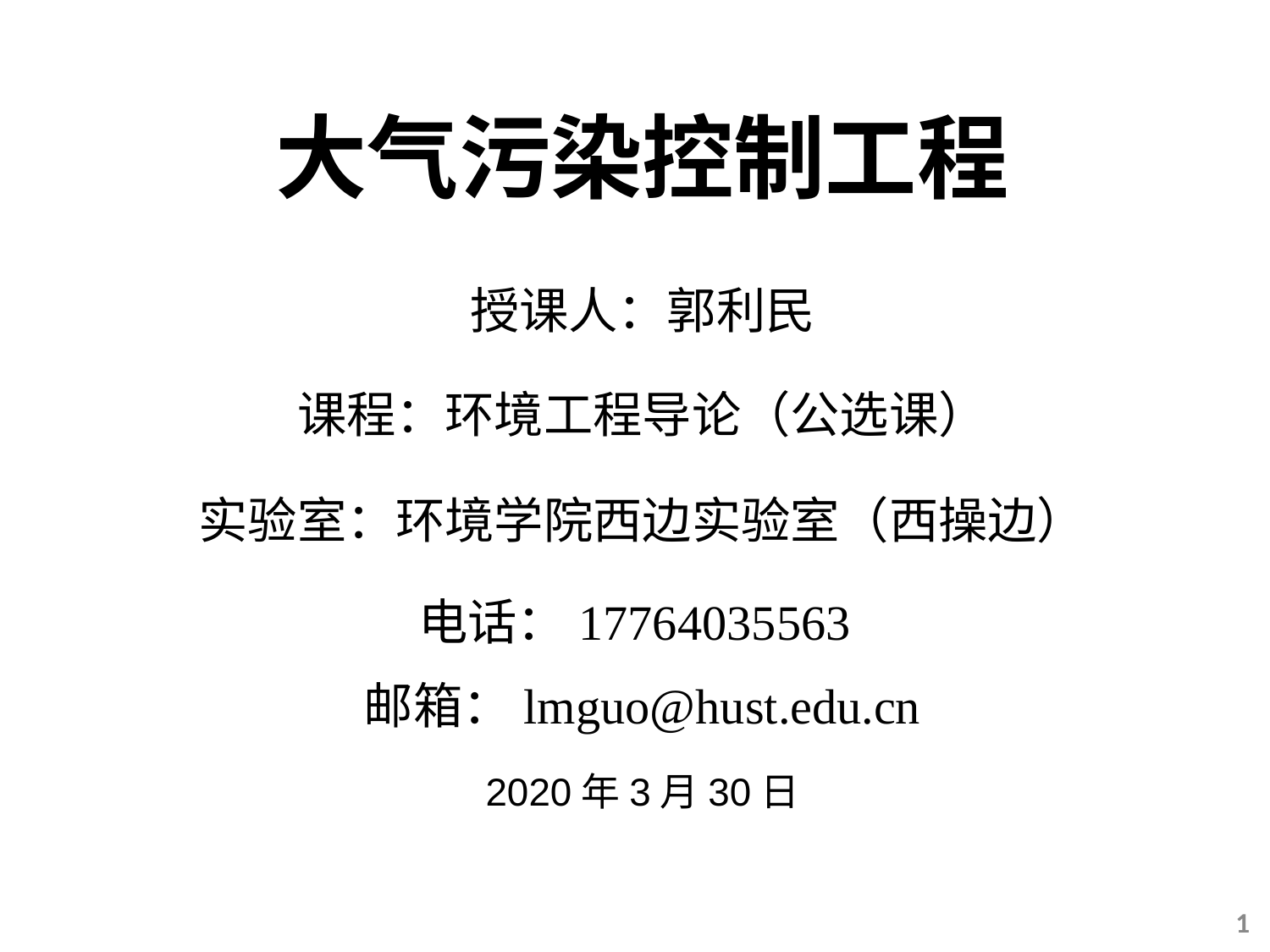

湖北省自然科学基金杰青项目答辩报告
大气污染控制工程
授课人：郭利民
课程：环境工程导论（公选课）
实验室：环境学院西边实验室（西操边）
电话：17764035563
邮箱：lmguo@hust.edu.cn
2020年3月30日
1